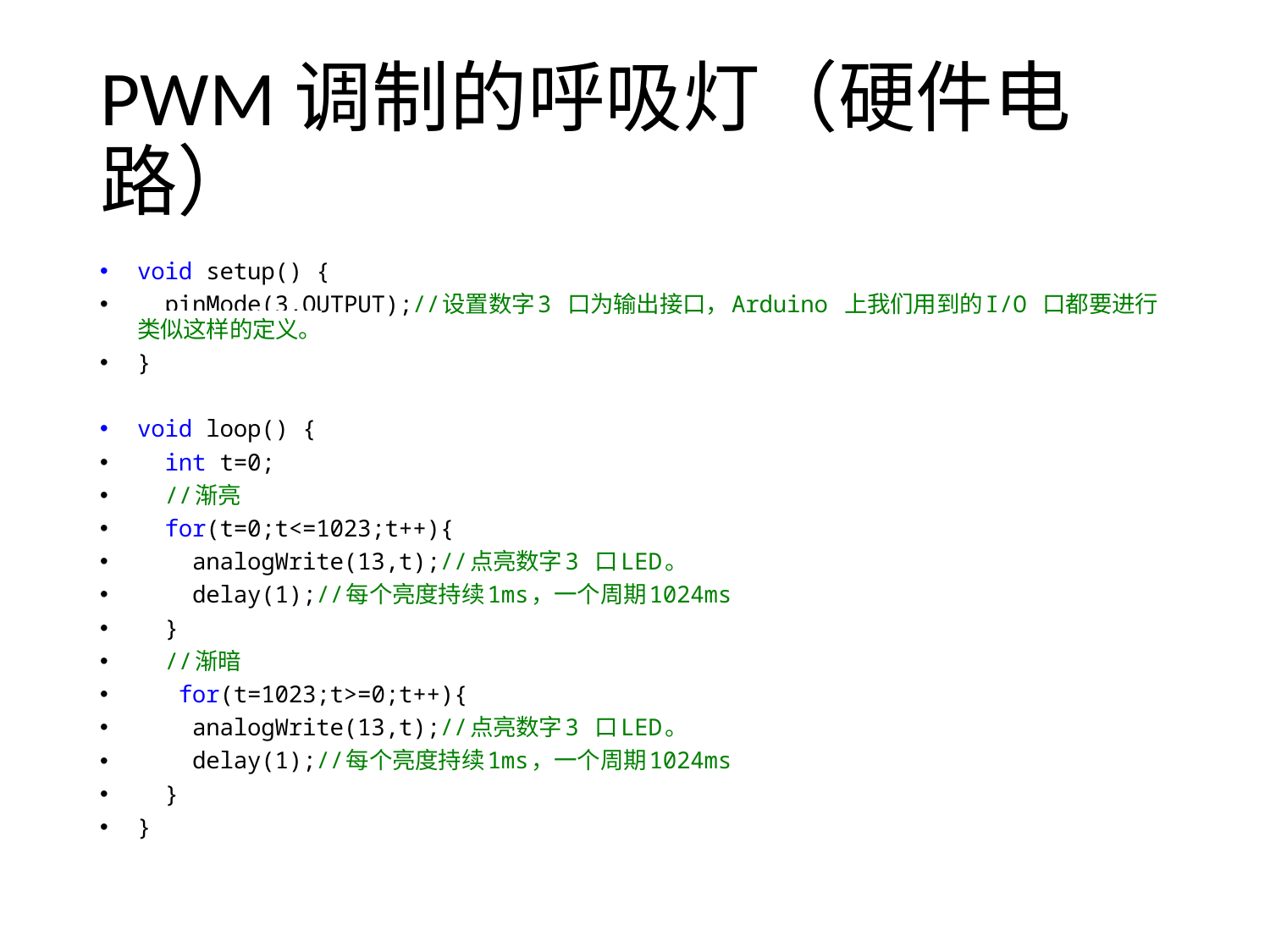

# PWM调制的呼吸灯（硬件电路）
void setup() {
  pinMode(3,OUTPUT);//设置数字3 口为输出接口，Arduino 上我们用到的I/O 口都要进行类似这样的定义。
}

void loop() {
  int t=0;
  //渐亮
  for(t=0;t<=1023;t++){
    analogWrite(13,t);//点亮数字3 口LED。
    delay(1);//每个亮度持续1ms，一个周期1024ms
  }
  //渐暗
   for(t=1023;t>=0;t++){
    analogWrite(13,t);//点亮数字3 口LED。
    delay(1);//每个亮度持续1ms，一个周期1024ms
  }
}